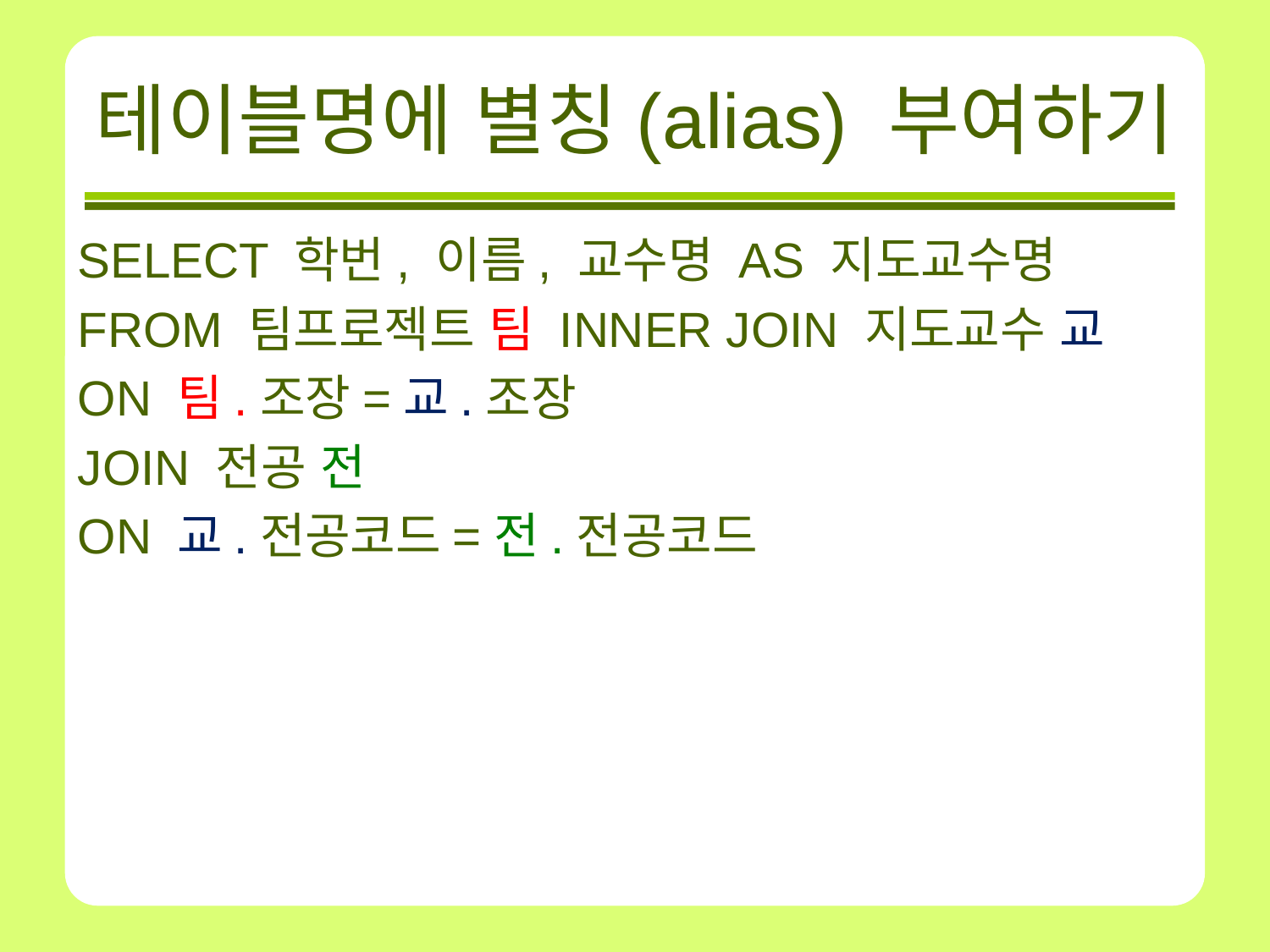

# 테이블명에 별칭(alias) 부여하기
SELECT 학번, 이름, 교수명 AS 지도교수명
FROM 팀프로젝트 팀 INNER JOIN 지도교수 교
ON 팀.조장=교.조장
JOIN 전공 전
ON 교.전공코드=전.전공코드